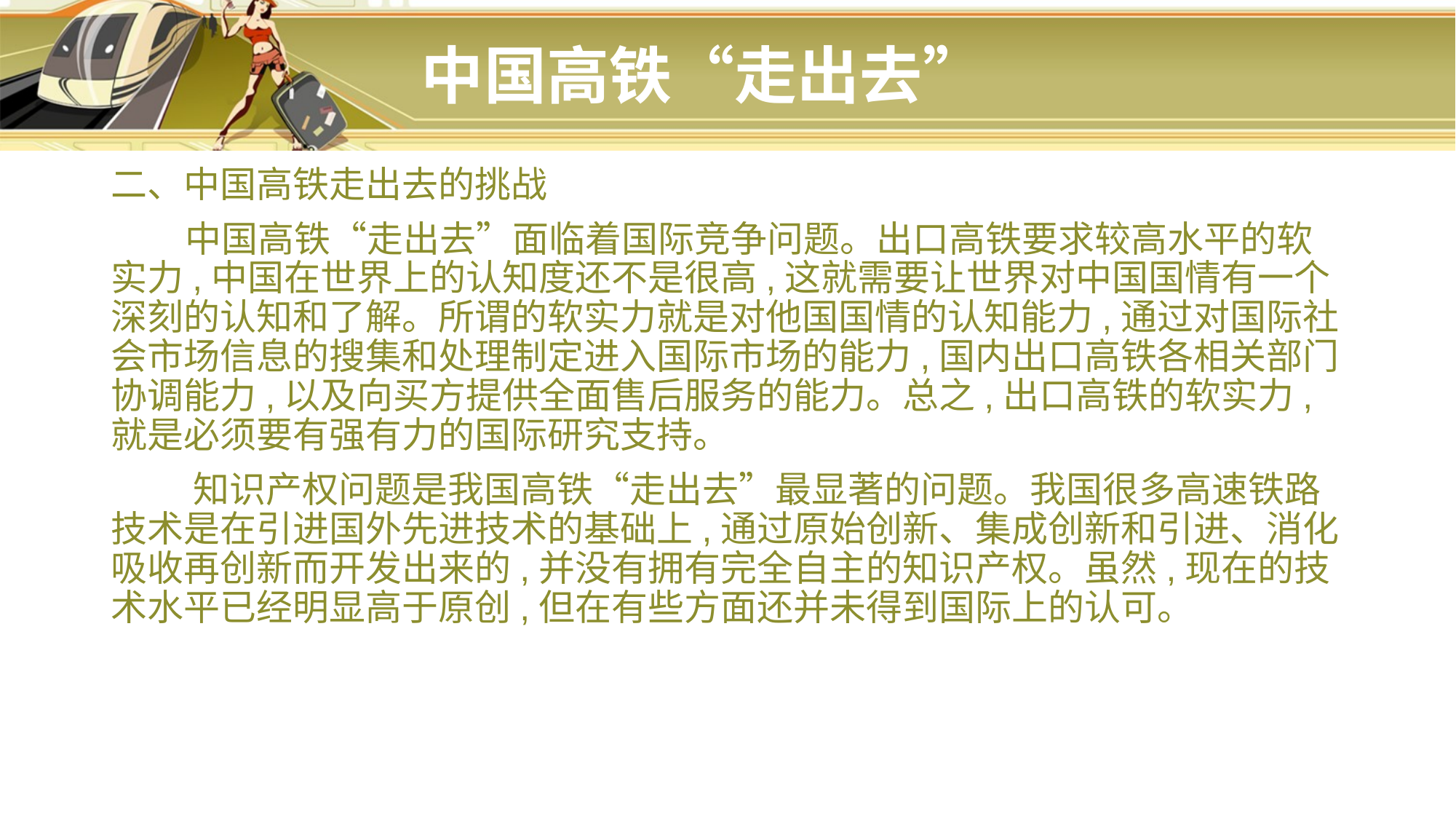

# 中国高铁“走出去”
二、中国高铁走出去的挑战
        中国高铁“走出去”面临着国际竞争问题。出口高铁要求较高水平的软实力,中国在世界上的认知度还不是很高,这就需要让世界对中国国情有一个深刻的认知和了解。所谓的软实力就是对他国国情的认知能力,通过对国际社会市场信息的搜集和处理制定进入国际市场的能力,国内出口高铁各相关部门协调能力,以及向买方提供全面售后服务的能力。总之,出口高铁的软实力,就是必须要有强有力的国际研究支持。
         知识产权问题是我国高铁“走出去”最显著的问题。我国很多高速铁路技术是在引进国外先进技术的基础上,通过原始创新、集成创新和引进、消化吸收再创新而开发出来的,并没有拥有完全自主的知识产权。虽然,现在的技术水平已经明显高于原创,但在有些方面还并未得到国际上的认可。